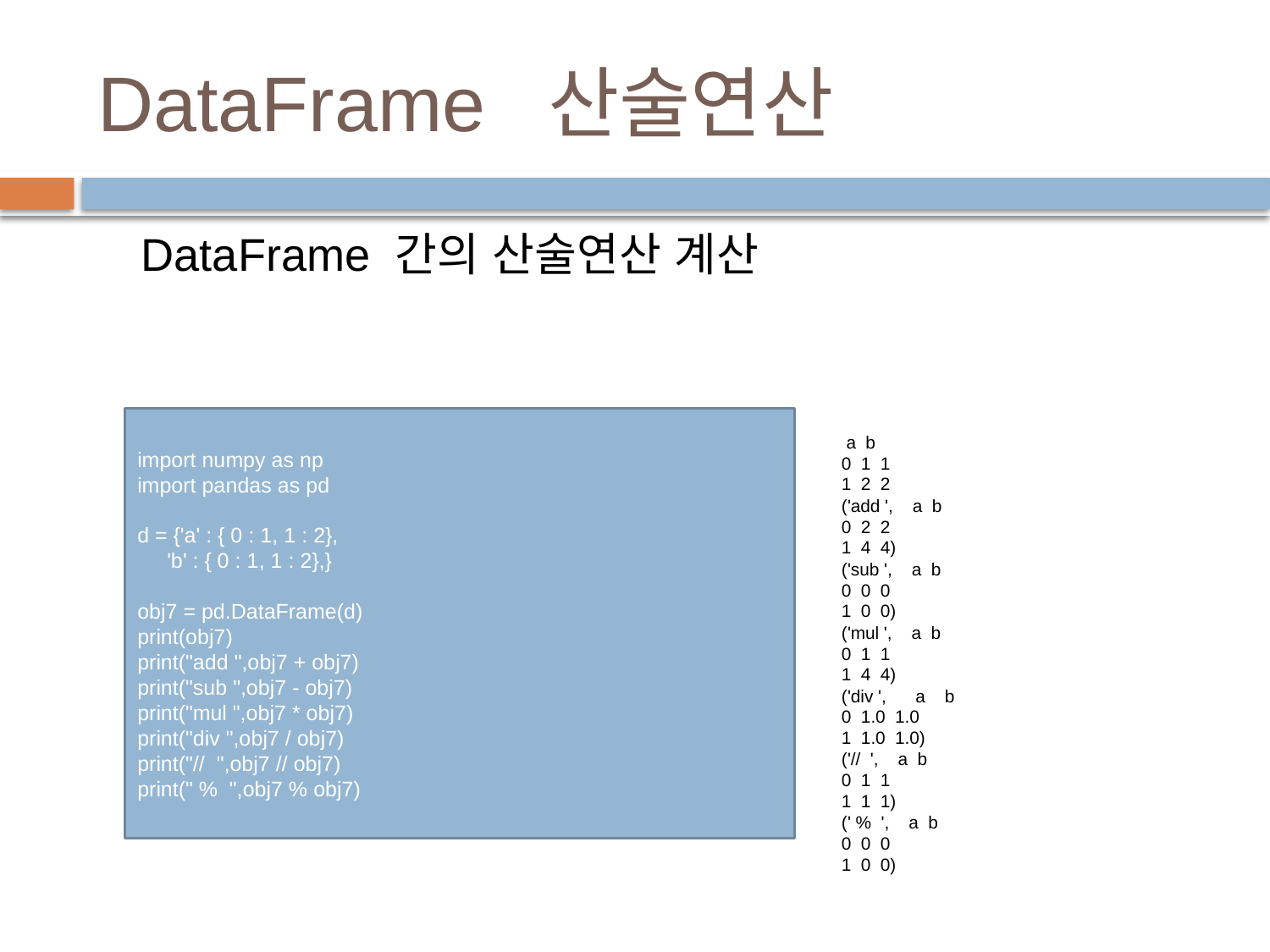

# DataFrame  산술연산
DataFrame 간의 산술연산 계산
import numpy as np
import pandas as pd

d = {'a' : { 0 : 1, 1 : 2},
     'b' : { 0 : 1, 1 : 2},}

obj7 = pd.DataFrame(d)
print(obj7)
print("add ",obj7 + obj7)
print("sub ",obj7 - obj7)
print("mul ",obj7 * obj7)
print("div ",obj7 / obj7)
print("//  ",obj7 // obj7)
print(" %  ",obj7 % obj7)
 a  b
0  1  1
1  2  2
('add ',    a  b
0  2  2
1  4  4)
('sub ',    a  b
0  0  0
1  0  0)
('mul ',    a  b
0  1  1
1  4  4)
('div ',      a    b
0  1.0  1.0
1  1.0  1.0)
('//  ',    a  b
0  1  1
1  1  1)
(' %  ',    a  b
0  0  0
1  0  0)